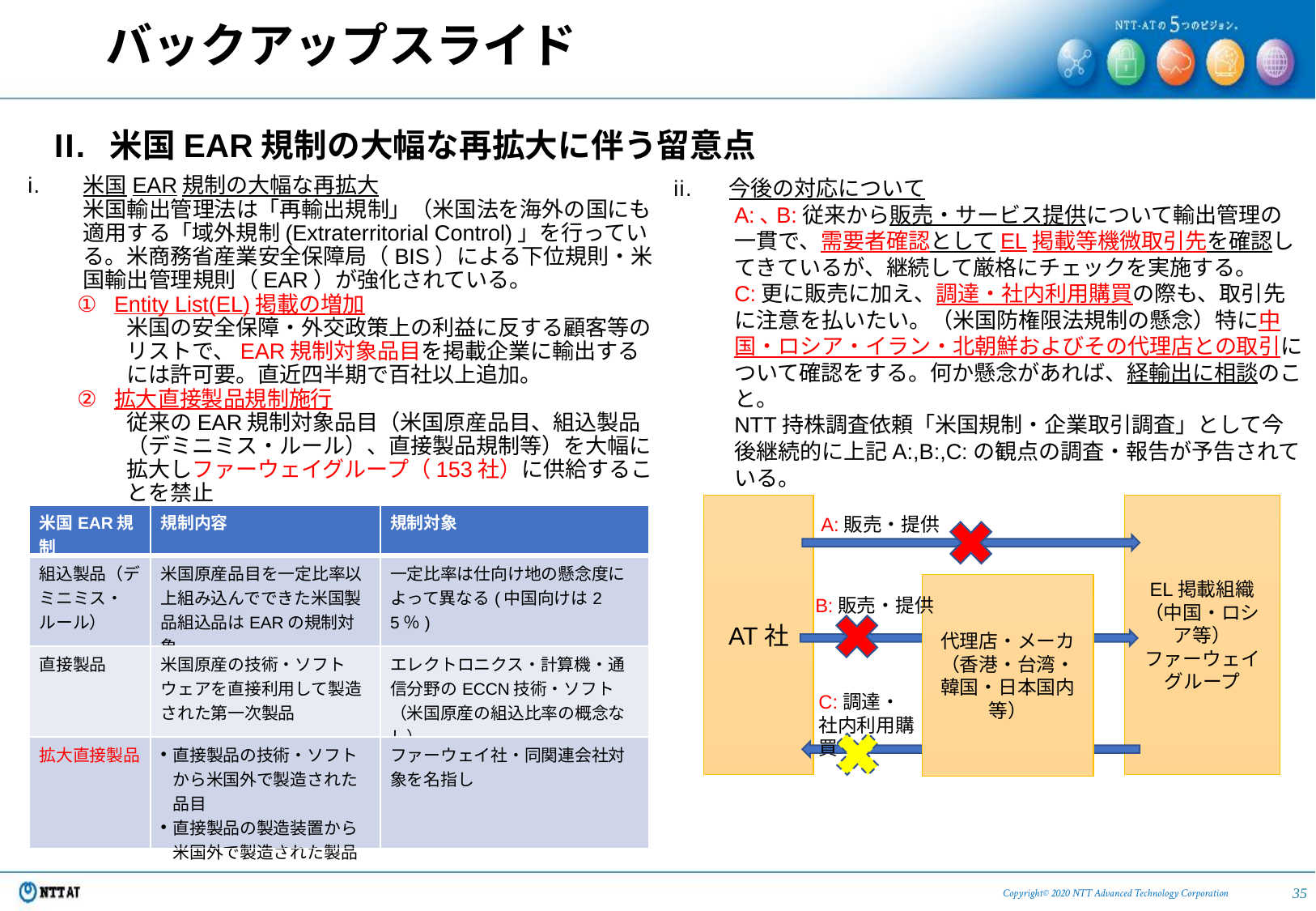

バックアップスライド
# 米国EAR規制の大幅な再拡大に伴う留意点
米国EAR規制の大幅な再拡大
米国輸出管理法は「再輸出規制」（米国法を海外の国にも適用する「域外規制(Extraterritorial Control)」を行っている。米商務省産業安全保障局（BIS）による下位規則・米国輸出管理規則（EAR）が強化されている。
Entity List(EL)掲載の増加
米国の安全保障・外交政策上の利益に反する顧客等のリストで、EAR規制対象品目を掲載企業に輸出するには許可要。直近四半期で百社以上追加。
拡大直接製品規制施行
従来のEAR規制対象品目（米国原産品目、組込製品（デミニミス・ルール）、直接製品規制等）を大幅に拡大しファーウェイグループ（153社）に供給することを禁止

今後の対応について
A:､B:従来から販売・サービス提供について輸出管理の一貫で、需要者確認としてEL掲載等機微取引先を確認してきているが、継続して厳格にチェックを実施する。
C:更に販売に加え、調達・社内利用購買の際も、取引先に注意を払いたい。（米国防権限法規制の懸念）特に中国・ロシア・イラン・北朝鮮およびその代理店との取引について確認をする。何か懸念があれば、経輸出に相談のこと。
NTT持株調査依頼「米国規制・企業取引調査」として今後継続的に上記A:,B:,C:の観点の調査・報告が予告されている。

AT社
EL掲載組織
（中国・ロシア等）
ファーウェイグループ
A:販売・提供

代理店・メーカ
（香港・台湾・韓国・日本国内等）
B:販売・提供

C:調達・
社内利用購買

| 米国EAR規制 | 規制内容 | 規制対象 |
| --- | --- | --- |
| 組込製品（デミニミス・ルール） | 米国原産品目を一定比率以上組み込んでできた米国製品組込品はEARの規制対象 | 一定比率は仕向け地の懸念度によって異なる(中国向けは25％) |
| 直接製品 | 米国原産の技術・ソフトウェアを直接利用して製造された第一次製品 | エレクトロニクス・計算機・通信分野のECCN技術・ソフト（米国原産の組込比率の概念なし） |
| 拡大直接製品 | 直接製品の技術・ソフトから米国外で製造された品目 直接製品の製造装置から米国外で製造された製品 | ファーウェイ社・同関連会社対象を名指し |
[補足資料1]参照